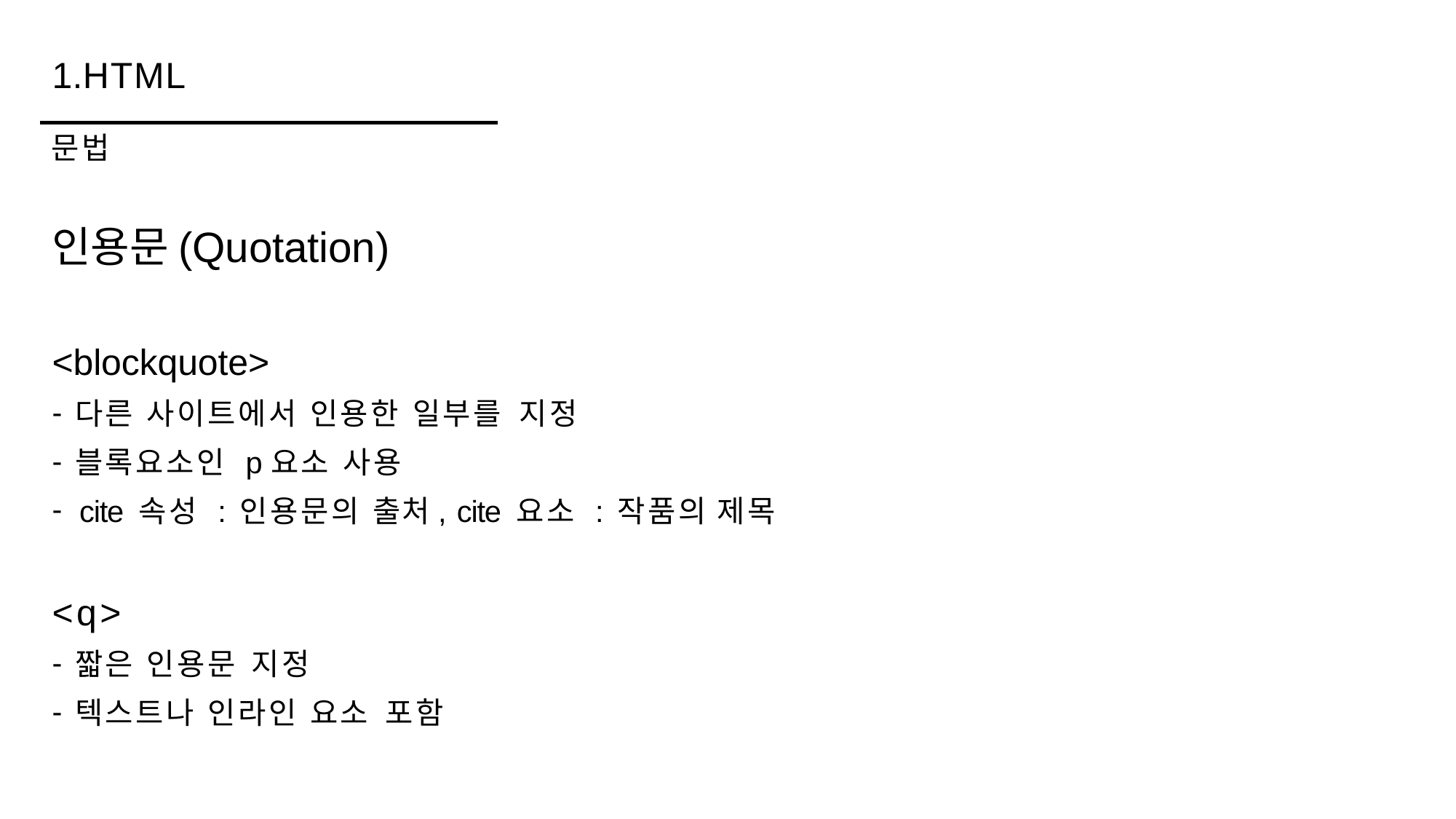

# 1.HTML

문법

인용문(Quotation)

<blockquote>
다른 사이트에서 인용한 일부를 지정
블록요소인 p요소 사용
cite 속성 : 인용문의 출처, cite 요소 : 작품의 제목

<q>
짧은 인용문 지정
텍스트나 인라인 요소 포함